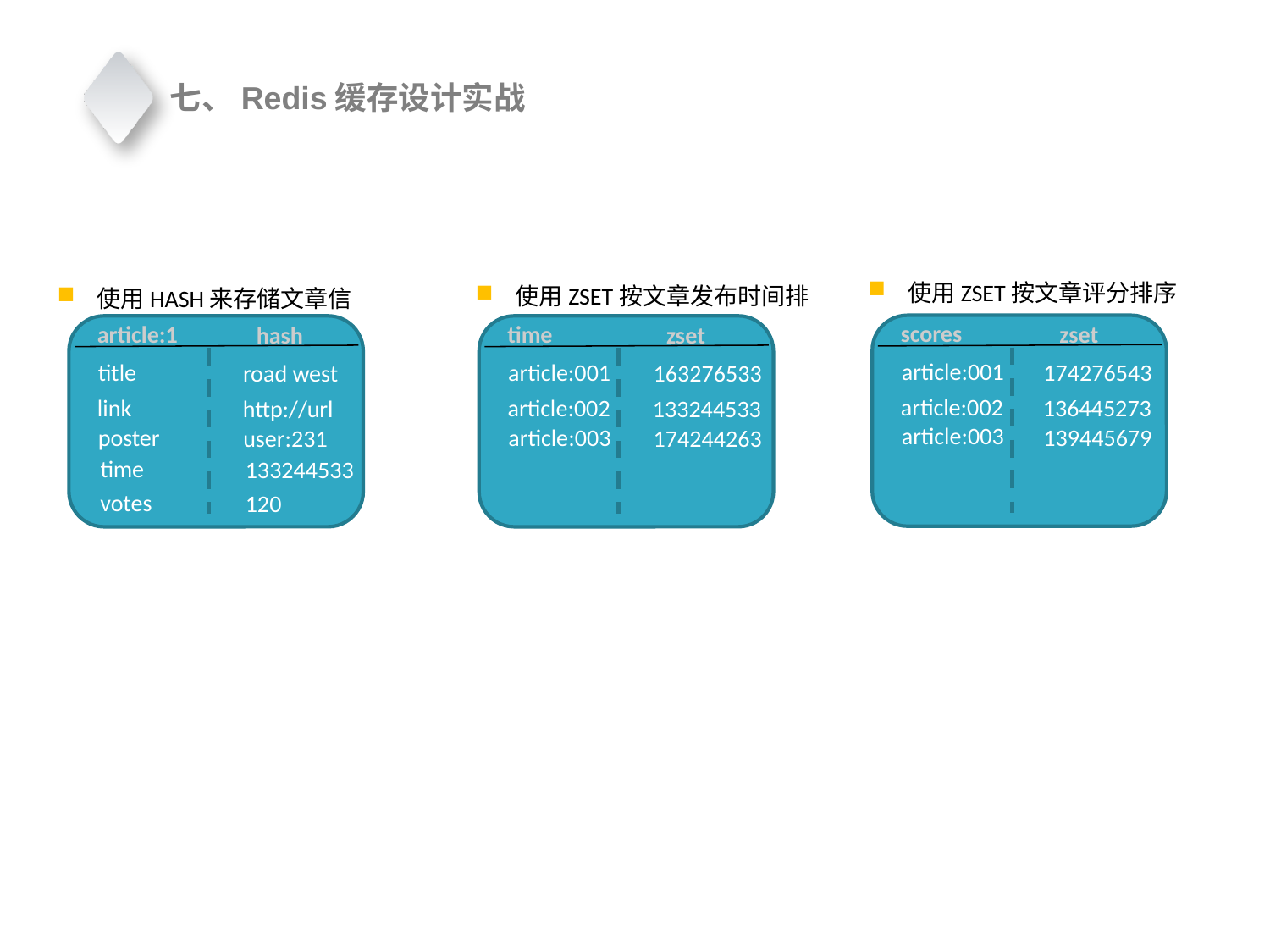

14
七、Redis缓存设计实战
使用ZSET按文章评分排序
使用ZSET按文章发布时间排序
使用HASH来存储文章信息
scores
zset

article:001
174276543
article:002

136445273
article:003

139445679
article:1
hash

title
road west
link
http://url
poster
user:231
time
133244533
votes
120
time
zset

article:001
163276533
article:002

133244533
article:003

174244263